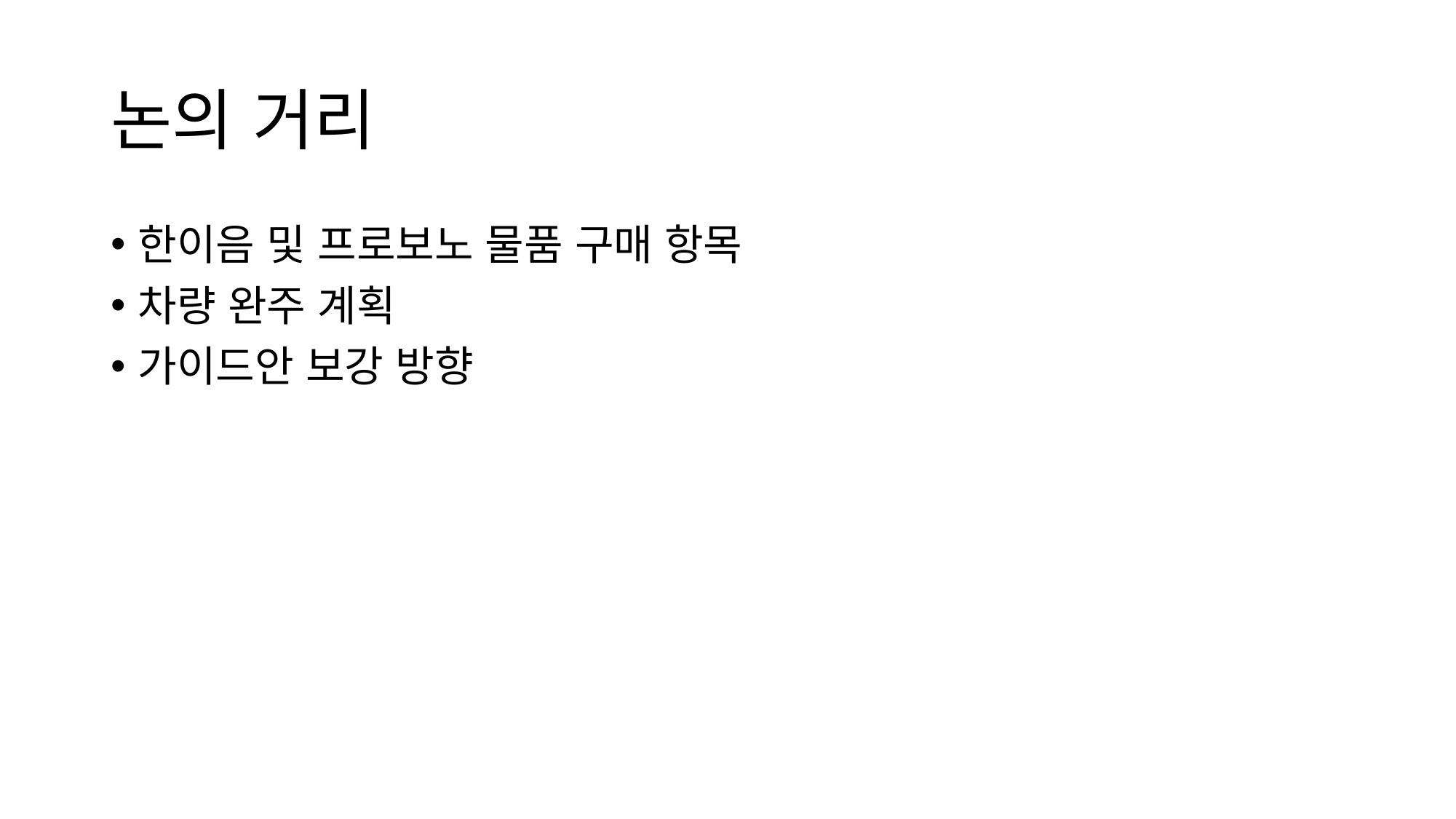

# 논의 거리
한이음 및 프로보노 물품 구매 항목
차량 완주 계획
가이드안 보강 방향